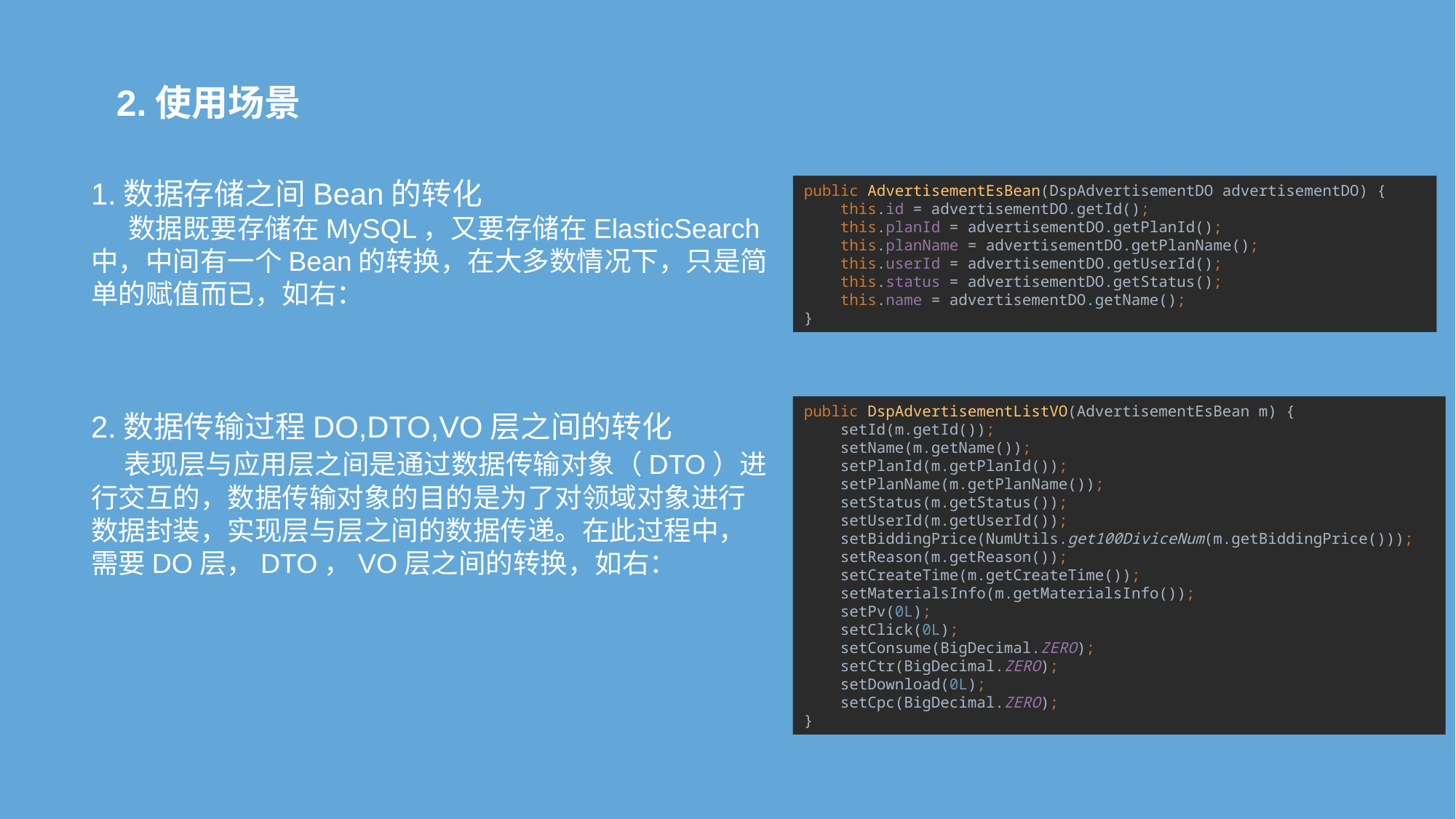

2.使用场景
1.数据存储之间Bean的转化
     数据既要存储在MySQL，又要存储在ElasticSearch中，中间有一个Bean的转换，在大多数情况下，只是简单的赋值而已，如右：

2.数据传输过程DO,DTO,VO层之间的转化
    表现层与应用层之间是通过数据传输对象（DTO）进行交互的，数据传输对象的目的是为了对领域对象进行数据封装，实现层与层之间的数据传递。在此过程中，需要DO层，DTO，VO层之间的转换，如右：

public AdvertisementEsBean(DspAdvertisementDO advertisementDO) {
    this.id = advertisementDO.getId();
    this.planId = advertisementDO.getPlanId();
    this.planName = advertisementDO.getPlanName();
    this.userId = advertisementDO.getUserId();
    this.status = advertisementDO.getStatus();
    this.name = advertisementDO.getName();
}
public DspAdvertisementListVO(AdvertisementEsBean m) {
    setId(m.getId());
    setName(m.getName());
    setPlanId(m.getPlanId());
    setPlanName(m.getPlanName());
    setStatus(m.getStatus());
    setUserId(m.getUserId());
    setBiddingPrice(NumUtils.get100DiviceNum(m.getBiddingPrice()));
    setReason(m.getReason());
    setCreateTime(m.getCreateTime());
    setMaterialsInfo(m.getMaterialsInfo());
    setPv(0L);
    setClick(0L);
    setConsume(BigDecimal.ZERO);
    setCtr(BigDecimal.ZERO);
    setDownload(0L);
    setCpc(BigDecimal.ZERO);
}